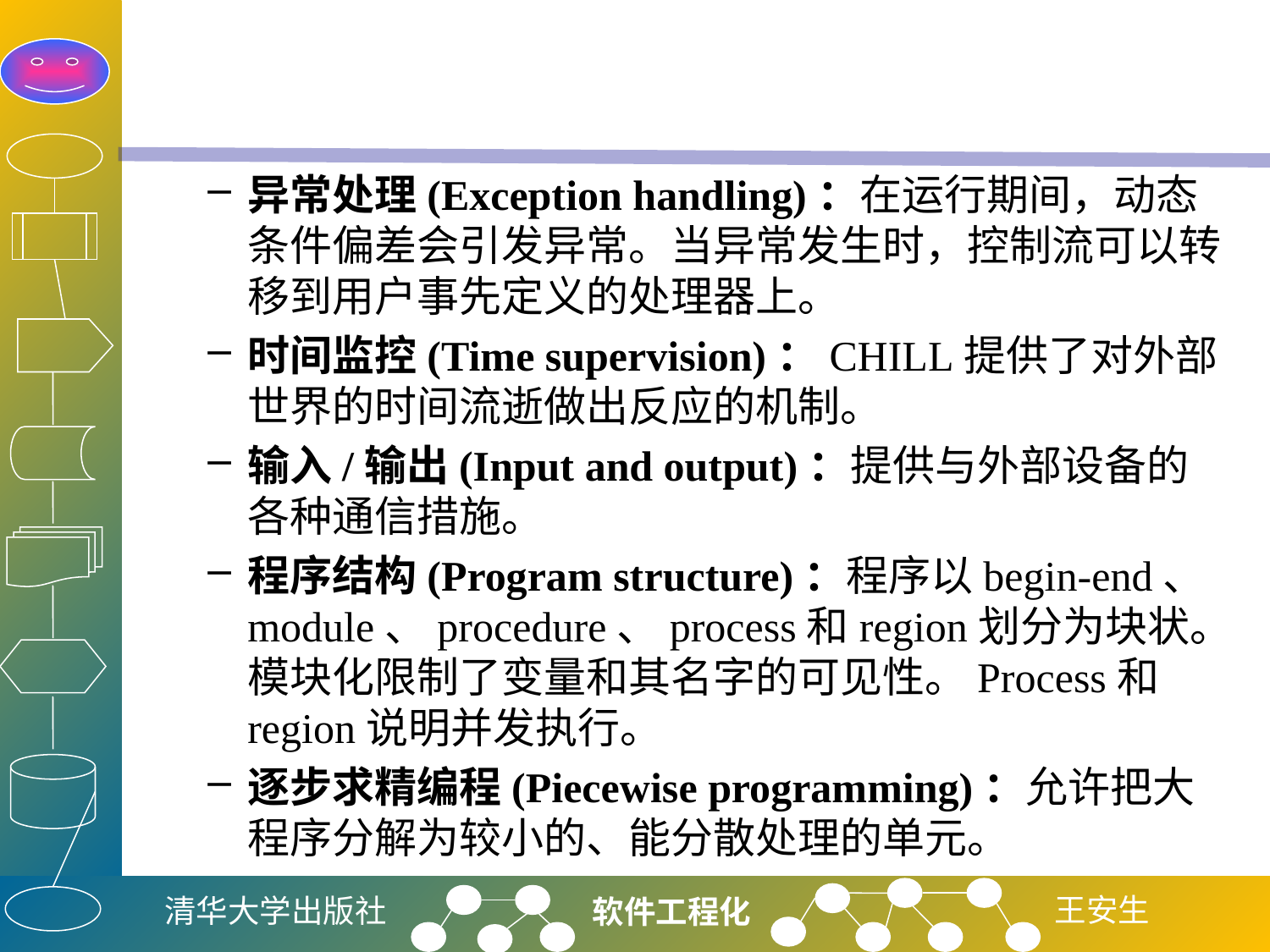

#
异常处理(Exception handling)：在运行期间，动态条件偏差会引发异常。当异常发生时，控制流可以转移到用户事先定义的处理器上。
时间监控(Time supervision)：CHILL提供了对外部世界的时间流逝做出反应的机制。
输入/输出(Input and output)：提供与外部设备的各种通信措施。
程序结构(Program structure)：程序以begin-end、module、procedure、process和region划分为块状。模块化限制了变量和其名字的可见性。Process和region说明并发执行。
逐步求精编程(Piecewise programming)：允许把大程序分解为较小的、能分散处理的单元。